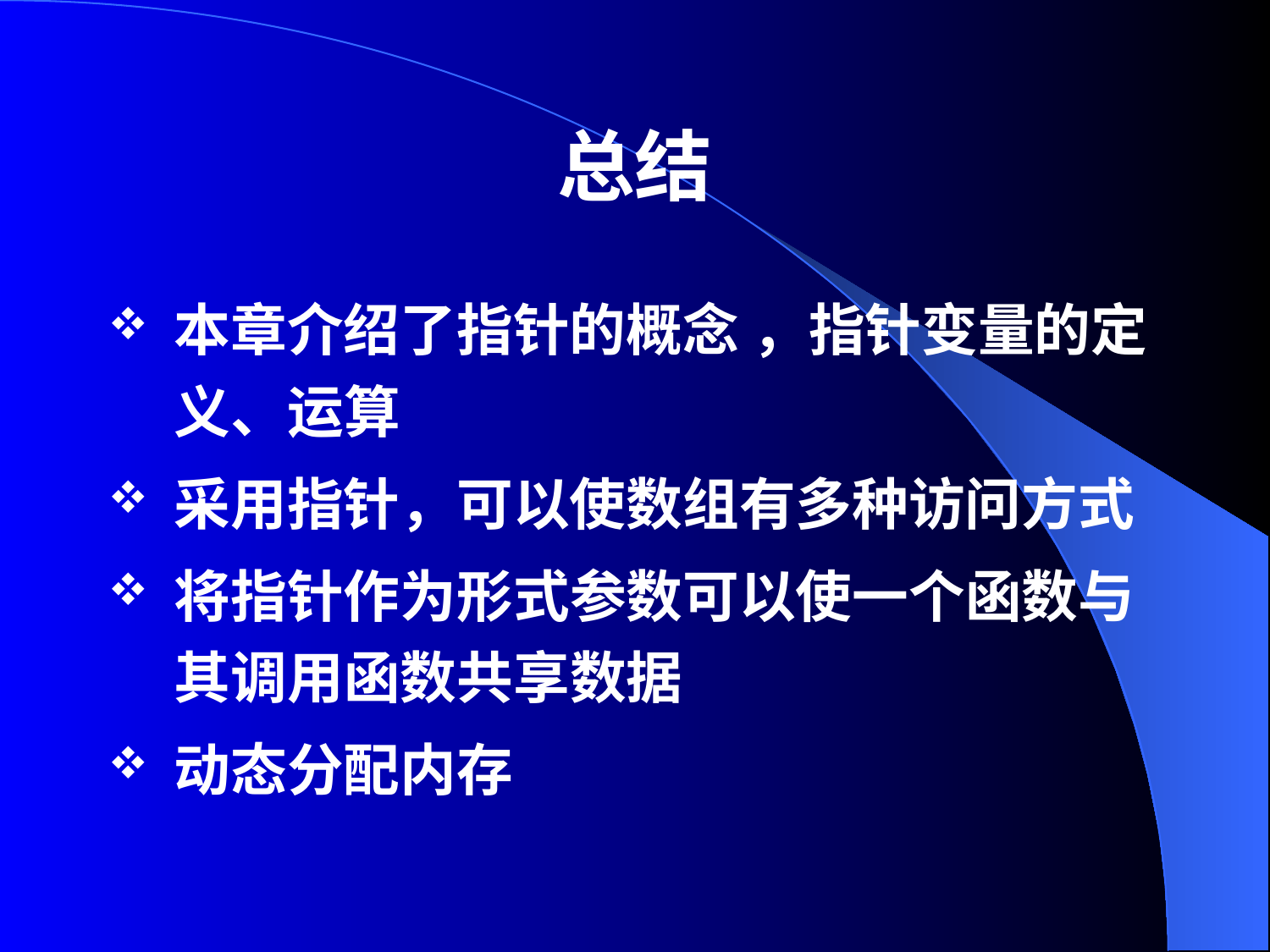

# 总结
本章介绍了指针的概念 ，指针变量的定义、运算
采用指针，可以使数组有多种访问方式
将指针作为形式参数可以使一个函数与其调用函数共享数据
动态分配内存